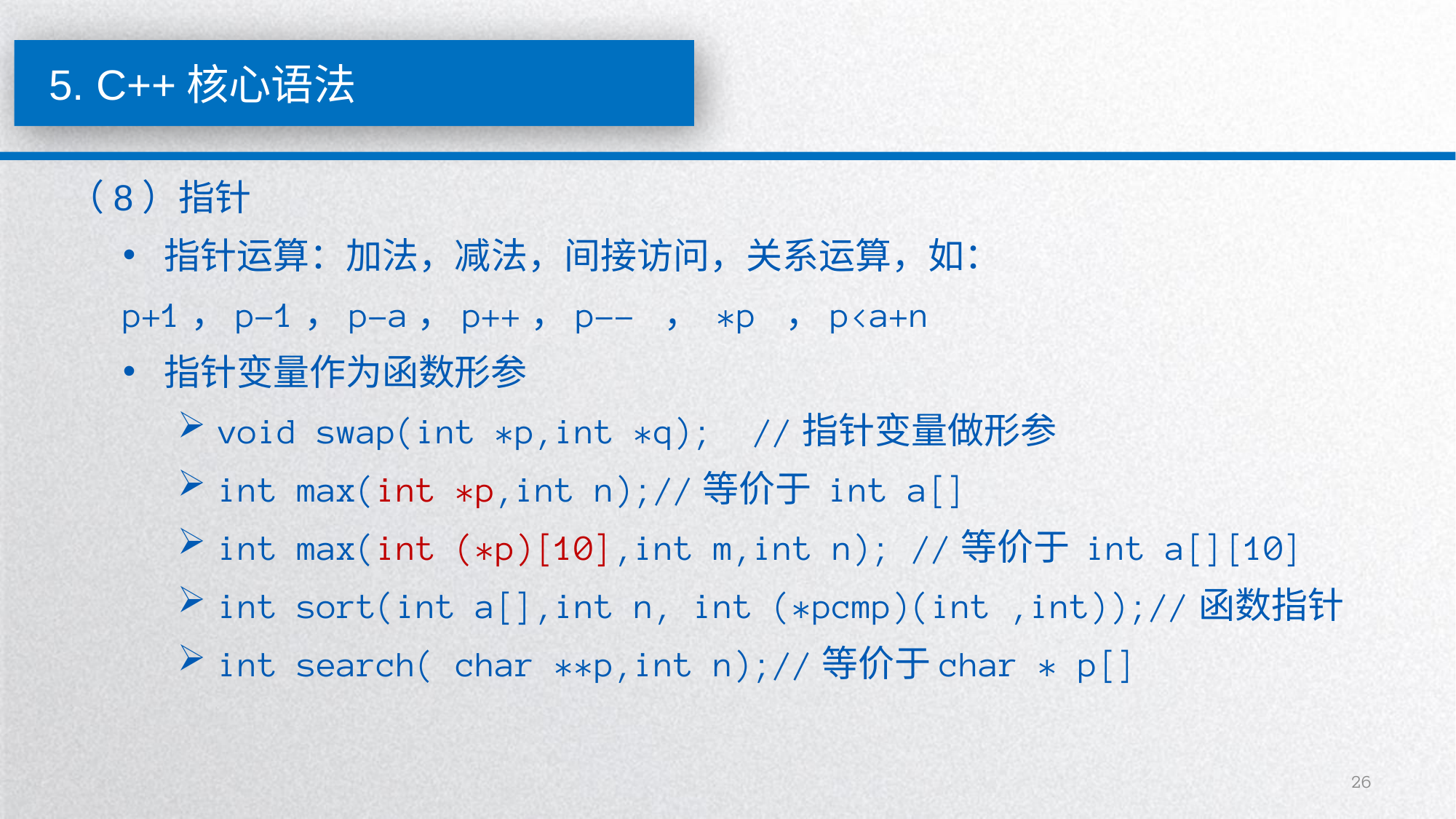

5. C++核心语法
（8）指针
指针运算：加法，减法，间接访问，关系运算，如：
p+1，p-1，p-a，p++，p-- ， *p ，p<a+n
指针变量作为函数形参
void swap(int *p,int *q);  //指针变量做形参
int max(int *p,int n);//等价于 int a[]
int max(int (*p)[10],int m,int n); //等价于 int a[][10]
int sort(int a[],int n, int (*pcmp)(int ,int));//函数指针
int search( char **p,int n);//等价于char * p[]
26